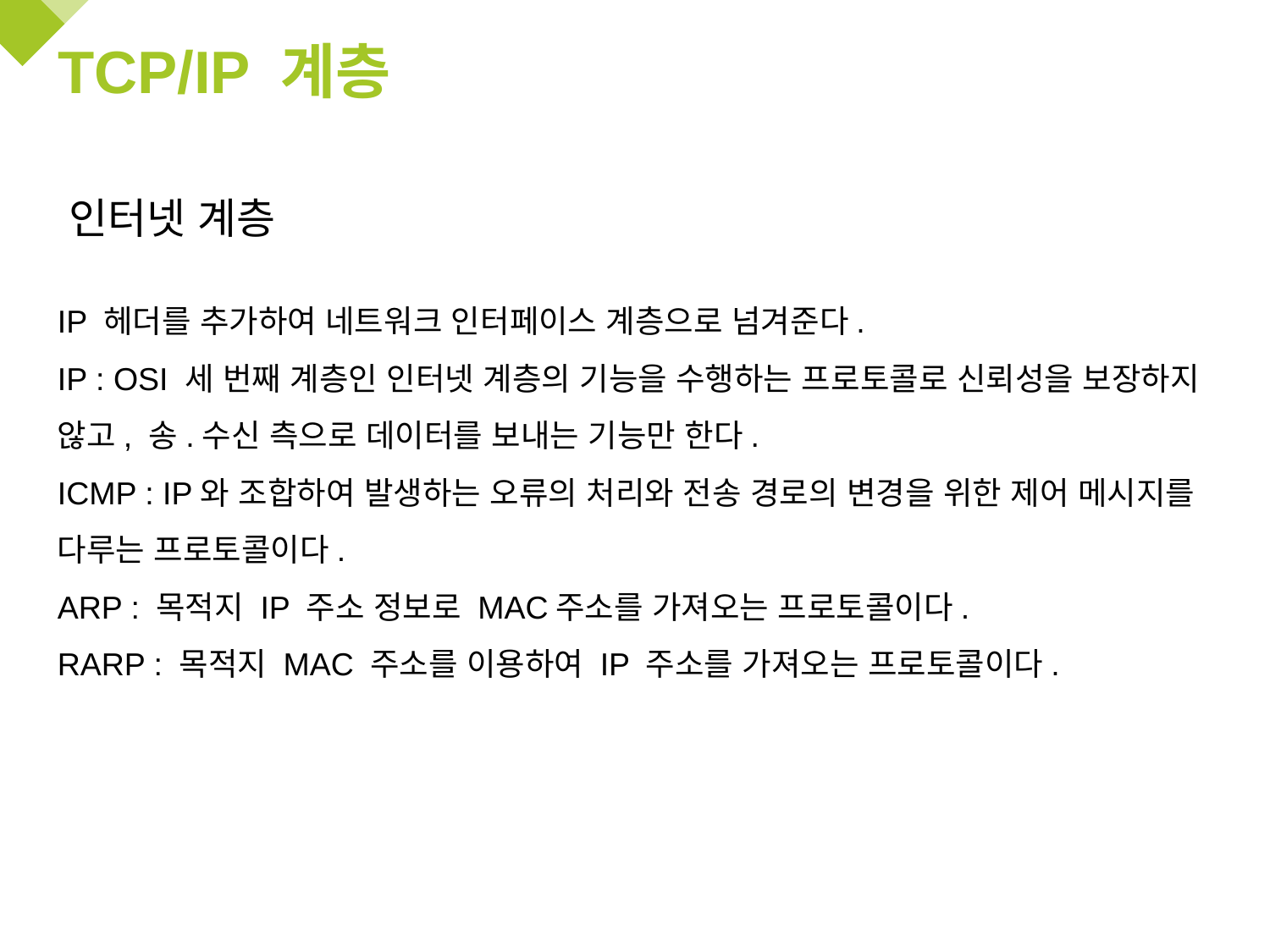

# TCP/IP 계층
인터넷 계층
IP 헤더를 추가하여 네트워크 인터페이스 계층으로 넘겨준다.
IP : OSI 세 번째 계층인 인터넷 계층의 기능을 수행하는 프로토콜로 신뢰성을 보장하지 않고, 송.수신 측으로 데이터를 보내는 기능만 한다.
ICMP : IP와 조합하여 발생하는 오류의 처리와 전송 경로의 변경을 위한 제어 메시지를 다루는 프로토콜이다.
ARP : 목적지 IP 주소 정보로 MAC주소를 가져오는 프로토콜이다.
RARP : 목적지 MAC 주소를 이용하여 IP 주소를 가져오는 프로토콜이다.